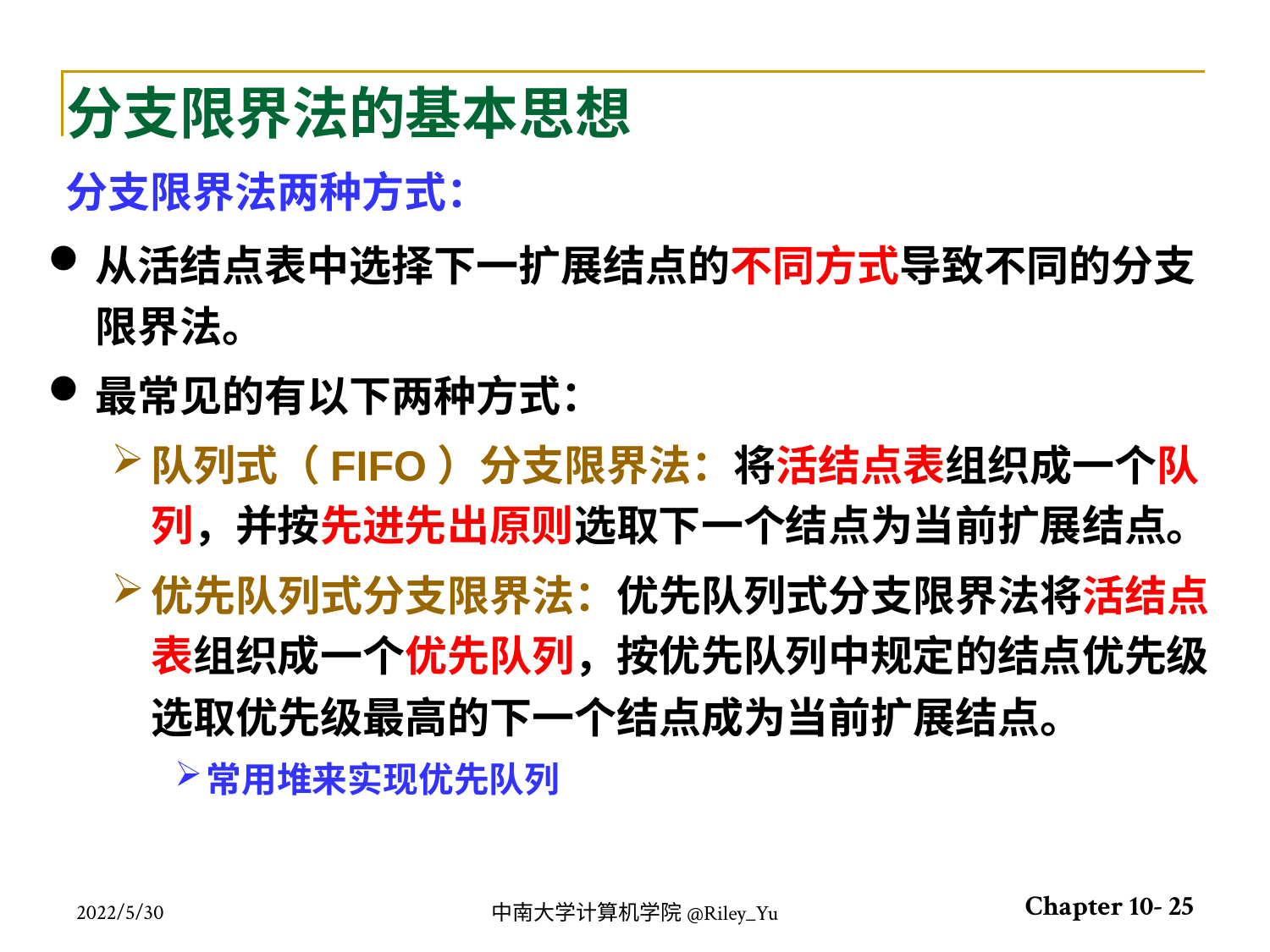

# 分支限界法的基本思想
分支限界法两种方式：

从活结点表中选择下一扩展结点的不同方式导致不同的分支限界法。
最常见的有以下两种方式：
队列式（FIFO）分支限界法：将活结点表组织成一个队列，并按先进先出原则选取下一个结点为当前扩展结点。
优先队列式分支限界法：优先队列式分支限界法将活结点表组织成一个优先队列，按优先队列中规定的结点优先级选取优先级最高的下一个结点成为当前扩展结点。
常用堆来实现优先队列

2022/5/30
Chapter 10- 25
中南大学计算机学院@Riley_Yu